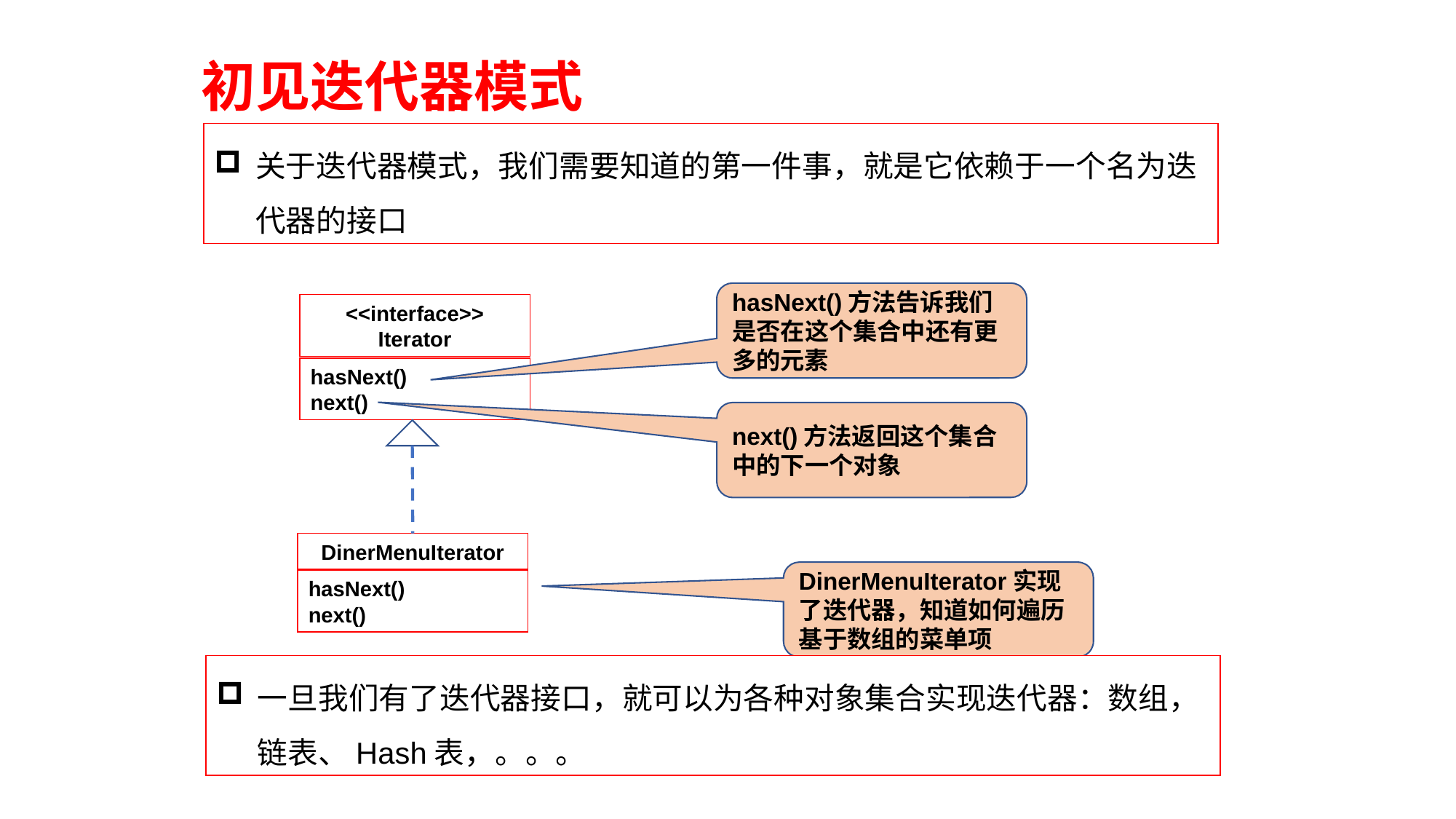

初见迭代器模式
关于迭代器模式，我们需要知道的第一件事，就是它依赖于一个名为迭代器的接口
hasNext()方法告诉我们是否在这个集合中还有更多的元素
<<interface>>
Iterator
hasNext()
next()
next()方法返回这个集合中的下一个对象

DinerMenuIterator
hasNext()
next()
DinerMenuIterator实现了迭代器，知道如何遍历基于数组的菜单项
一旦我们有了迭代器接口，就可以为各种对象集合实现迭代器：数组，链表、Hash表，。。。
188